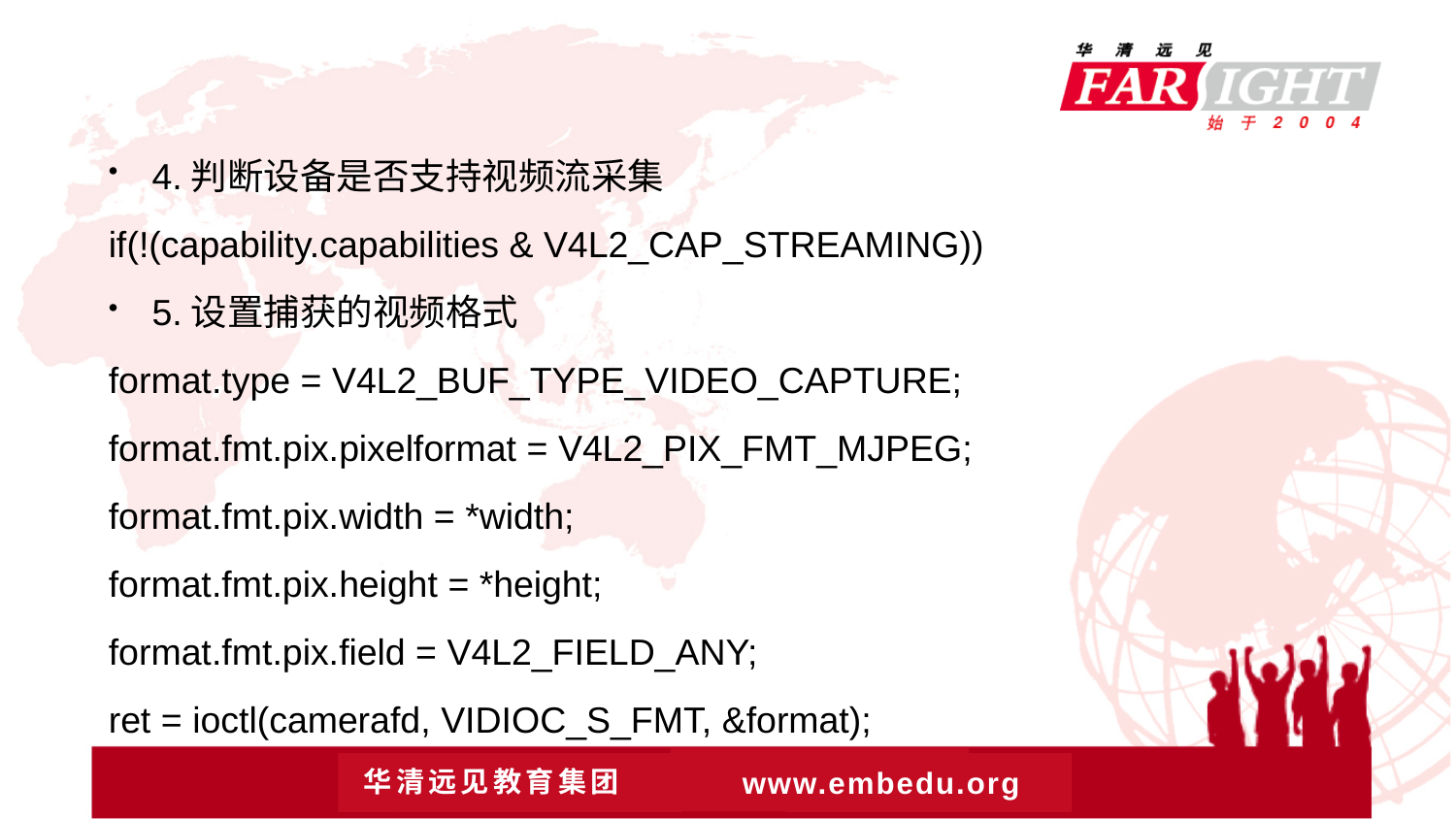

#
4.判断设备是否支持视频流采集
if(!(capability.capabilities & V4L2_CAP_STREAMING))
5.设置捕获的视频格式
format.type = V4L2_BUF_TYPE_VIDEO_CAPTURE;
format.fmt.pix.pixelformat = V4L2_PIX_FMT_MJPEG;
format.fmt.pix.width = *width;
format.fmt.pix.height = *height;
format.fmt.pix.field = V4L2_FIELD_ANY;
ret = ioctl(camerafd, VIDIOC_S_FMT, &format);